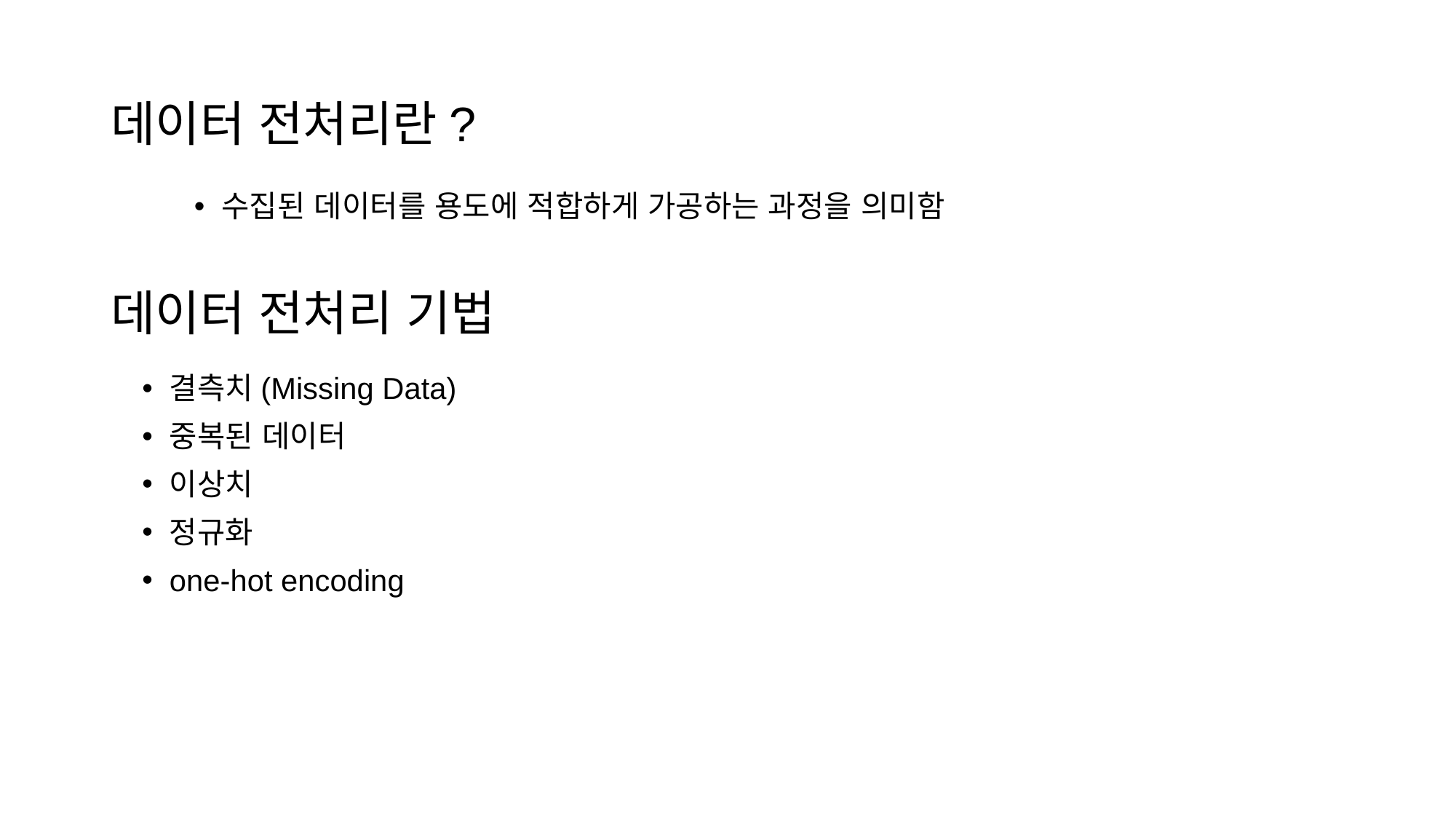

# 데이터 전처리란?
수집된 데이터를 용도에 적합하게 가공하는 과정을 의미함
데이터 전처리 기법
결측치(Missing Data)
중복된 데이터
이상치
정규화
one-hot encoding